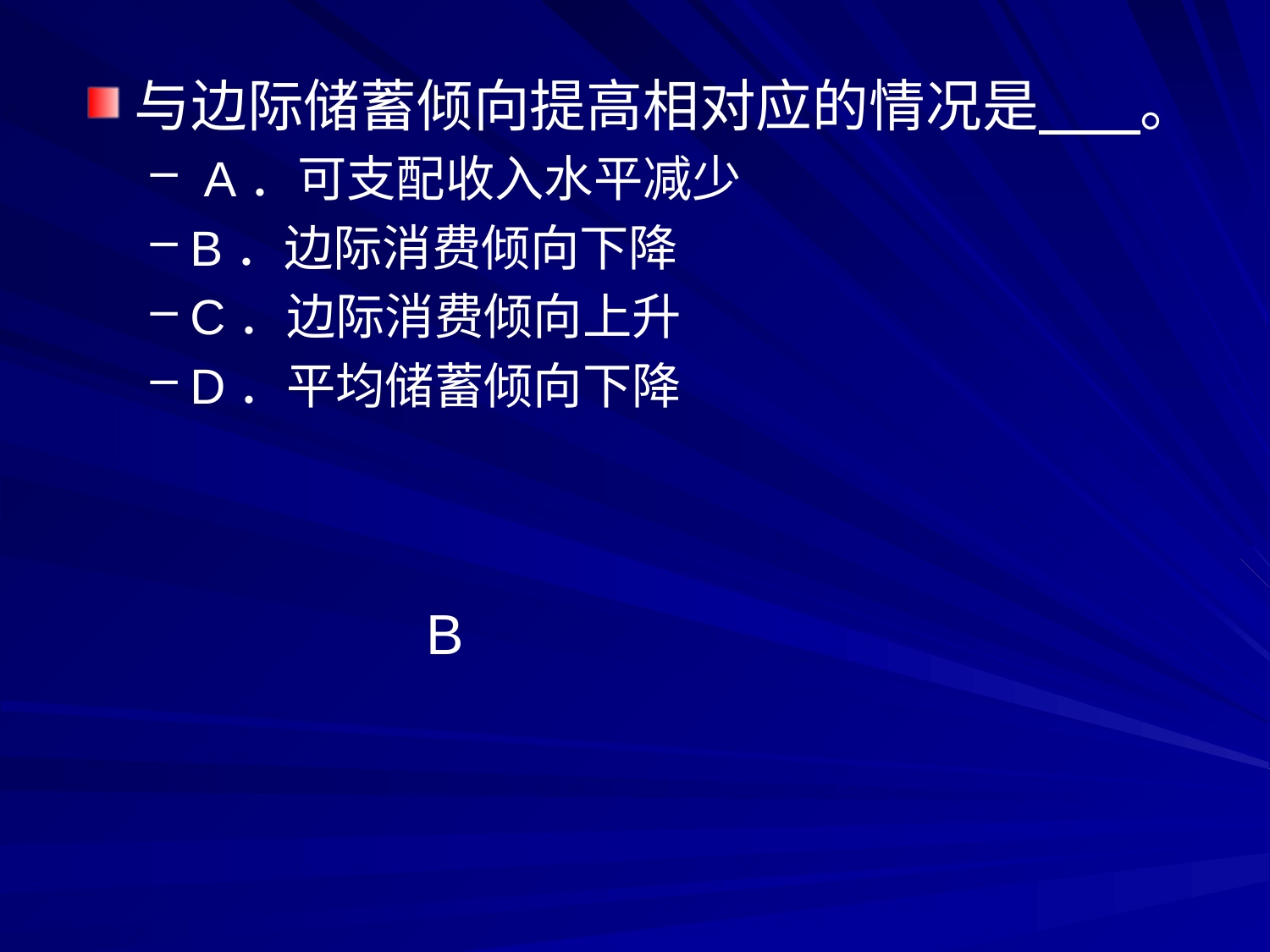

与边际储蓄倾向提高相对应的情况是        。
 A．可支配收入水平减少
B．边际消费倾向下降
C．边际消费倾向上升
D．平均储蓄倾向下降
B